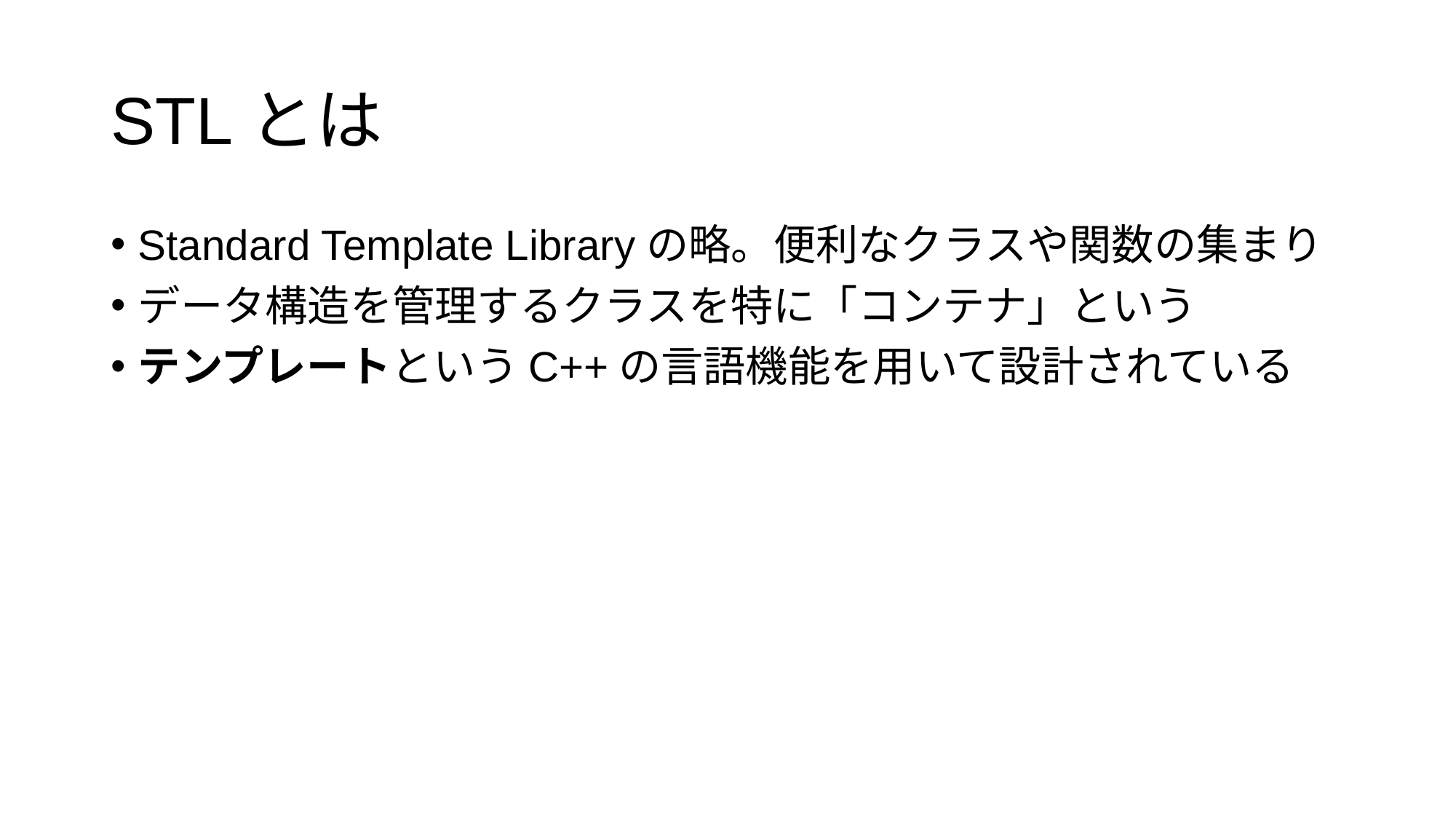

# STLとは
Standard Template Libraryの略。便利なクラスや関数の集まり
データ構造を管理するクラスを特に「コンテナ」という
テンプレートというC++の言語機能を用いて設計されている